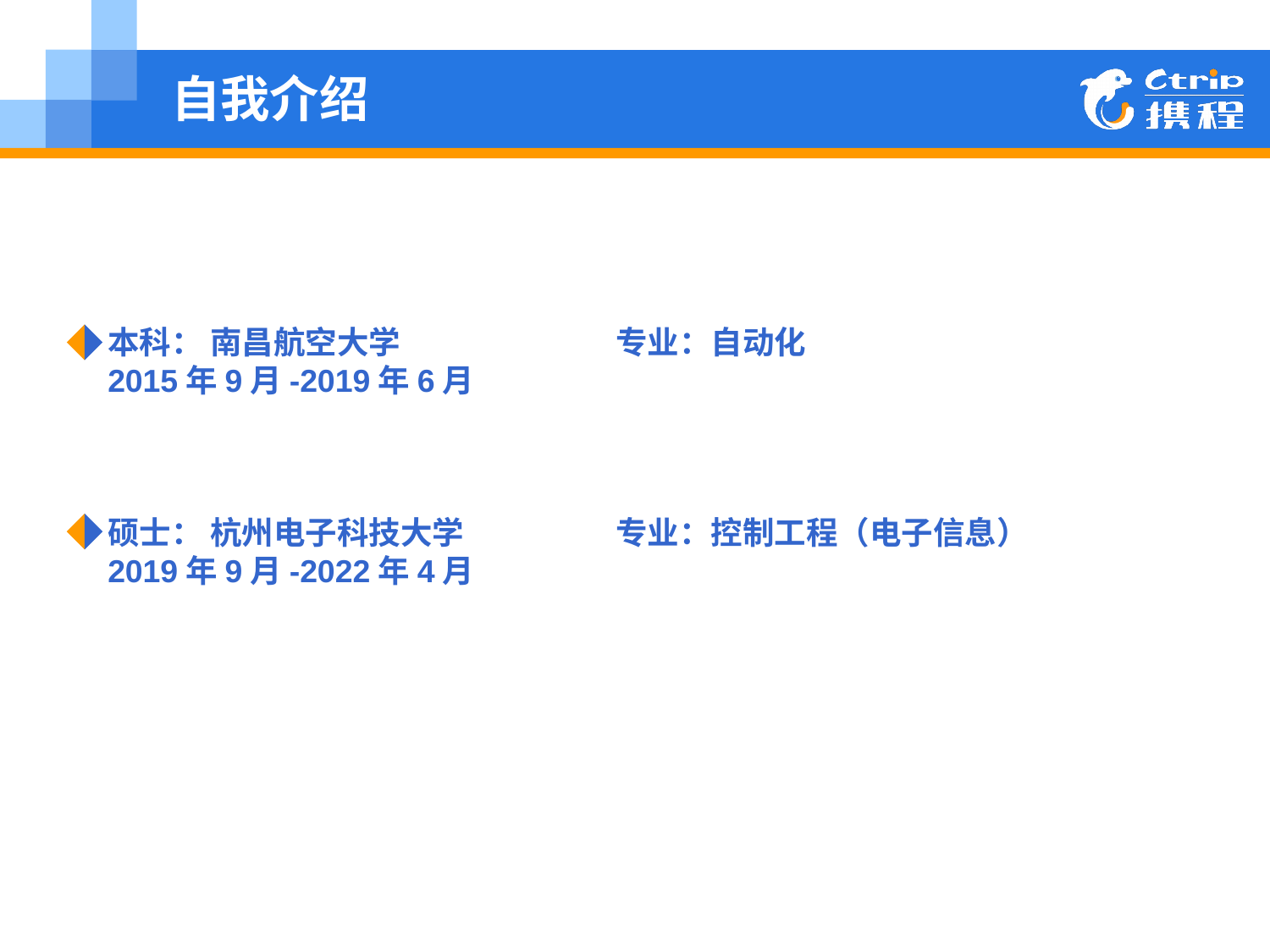

# 自我介绍
本科： 南昌航空大学		专业：自动化
2015年9月-2019年6月

硕士： 杭州电子科技大学     	专业：控制工程（电子信息）
2019年9月-2022年4月

3